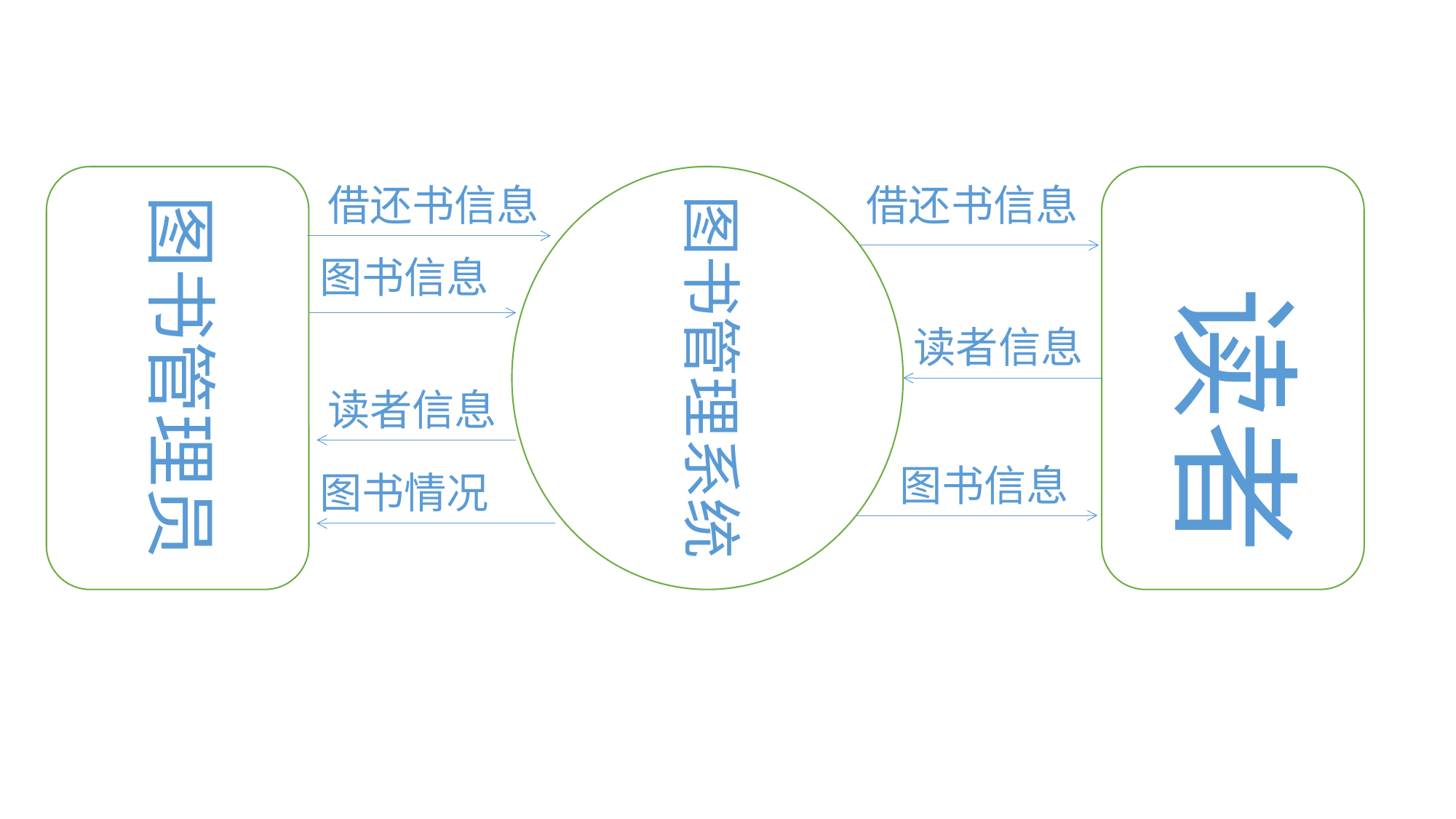

借还书信息
借还书信息
图书管理员
图书管理系统
  读者
图书信息
读者信息
读者信息
图书信息
图书情况